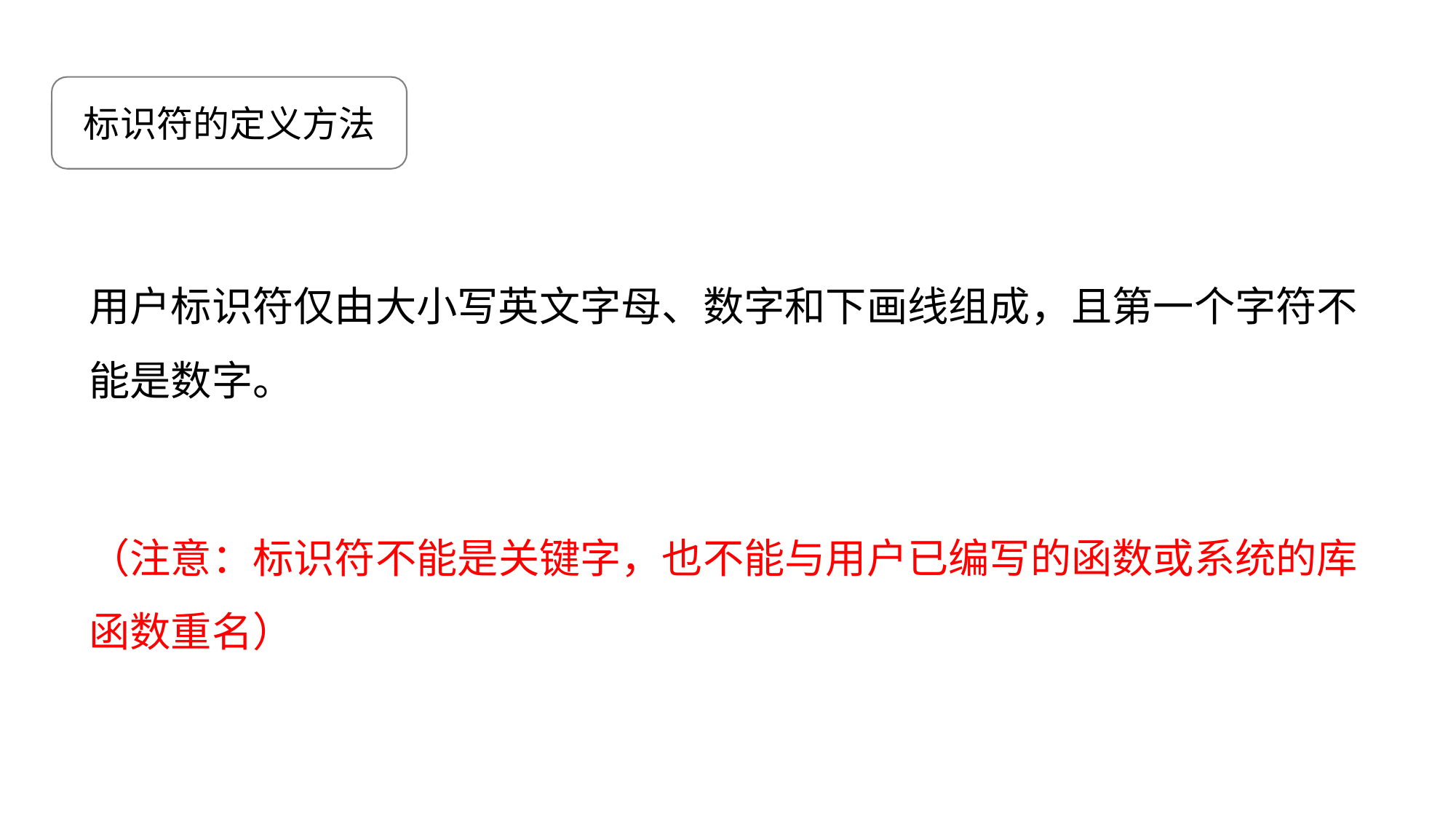

#
标识符的定义方法
用户标识符仅由大小写英文字母、数字和下画线组成，且第一个字符不能是数字。

（注意：标识符不能是关键字，也不能与用户已编写的函数或系统的库函数重名）